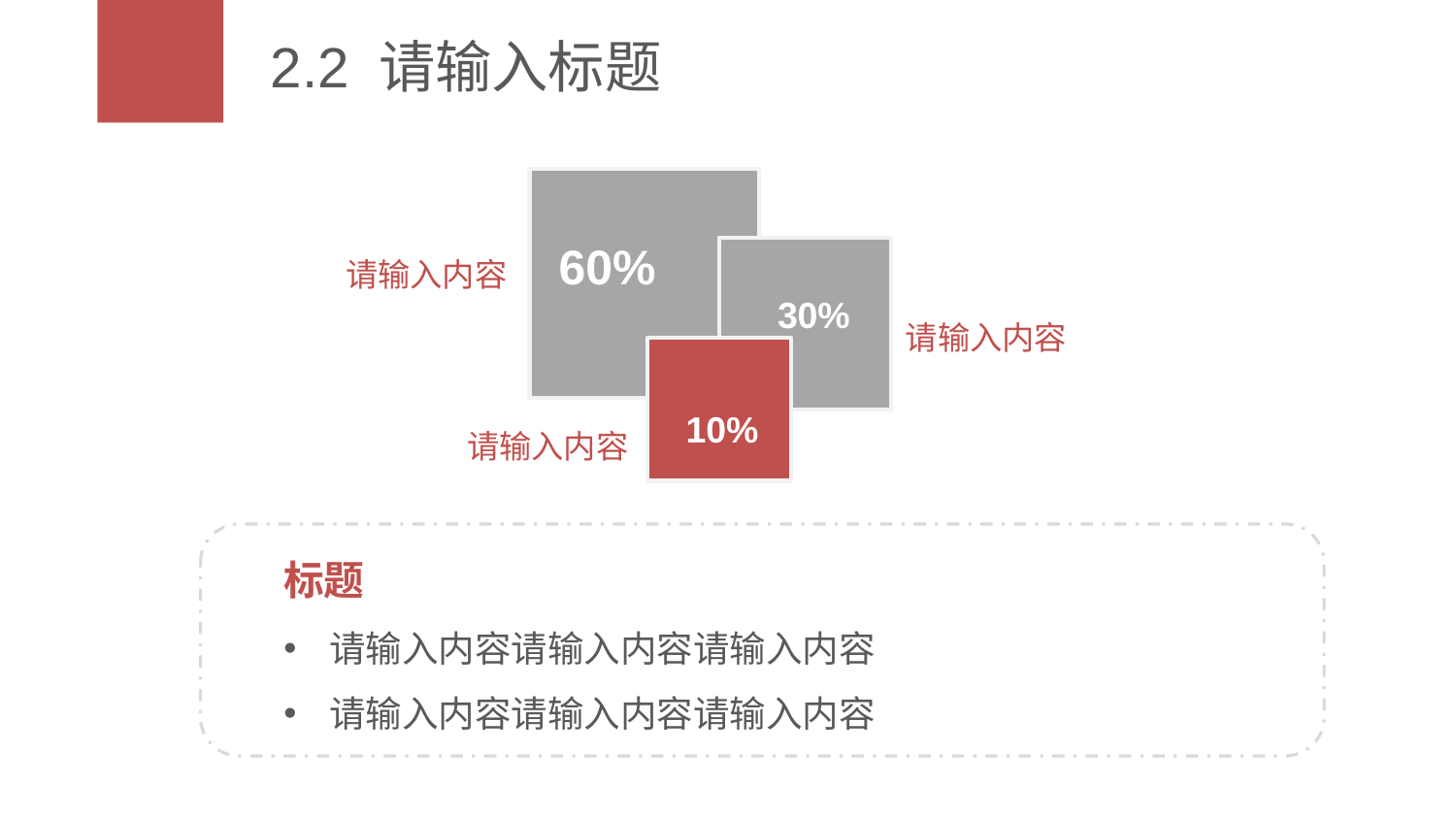

# 2.2 请输入标题

请输入内容
60%

30%
请输入内容

10%
请输入内容

标题
请输入内容请输入内容请输入内容
请输入内容请输入内容请输入内容